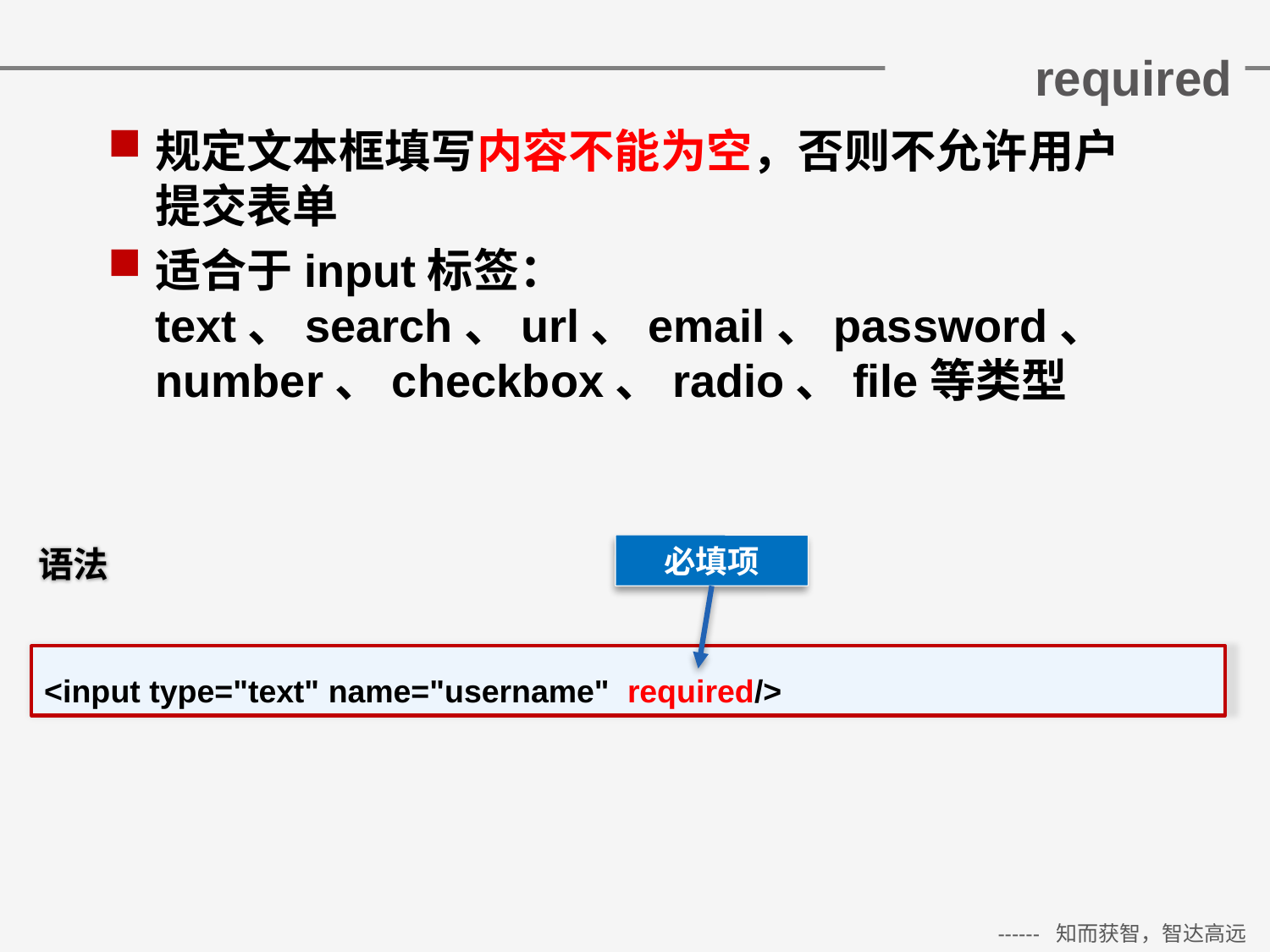

# required
规定文本框填写内容不能为空，否则不允许用户提交表单
适合于input标签：text、search、url、email、password、number、checkbox、radio、file等类型
必填项
语法
<input type="text" name="username"  required/>